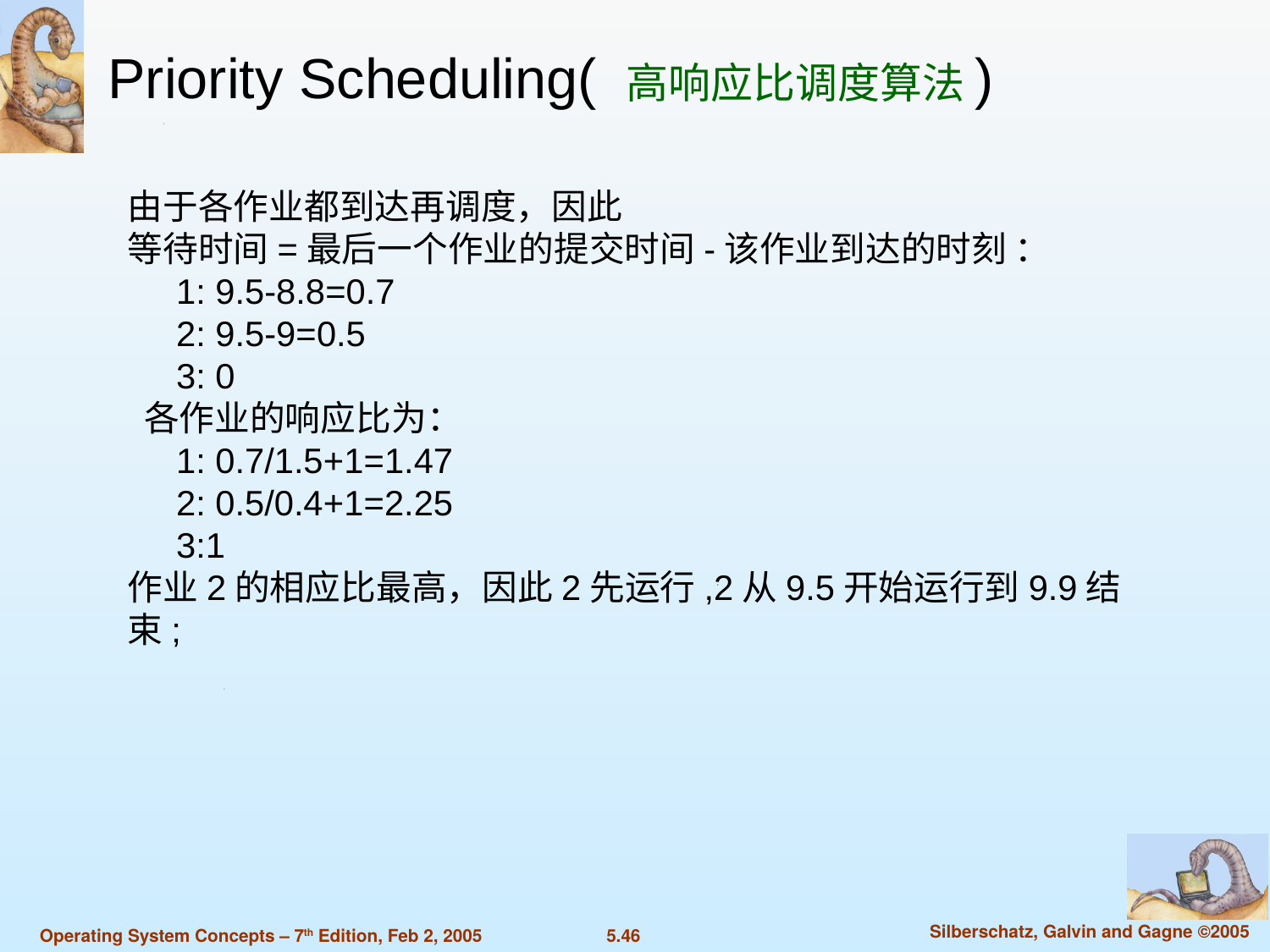

Priority Scheduling( 高响应比调度算法)
由于各作业都到达再调度，因此
等待时间=最后一个作业的提交时间-该作业到达的时刻 ：
     1: 9.5-8.8=0.7
     2: 9.5-9=0.5
     3: 0
 各作业的响应比为：
     1: 0.7/1.5+1=1.47
     2: 0.5/0.4+1=2.25
     3:1
作业2的相应比最高，因此2先运行,2从9.5开始运行到9.9结束;